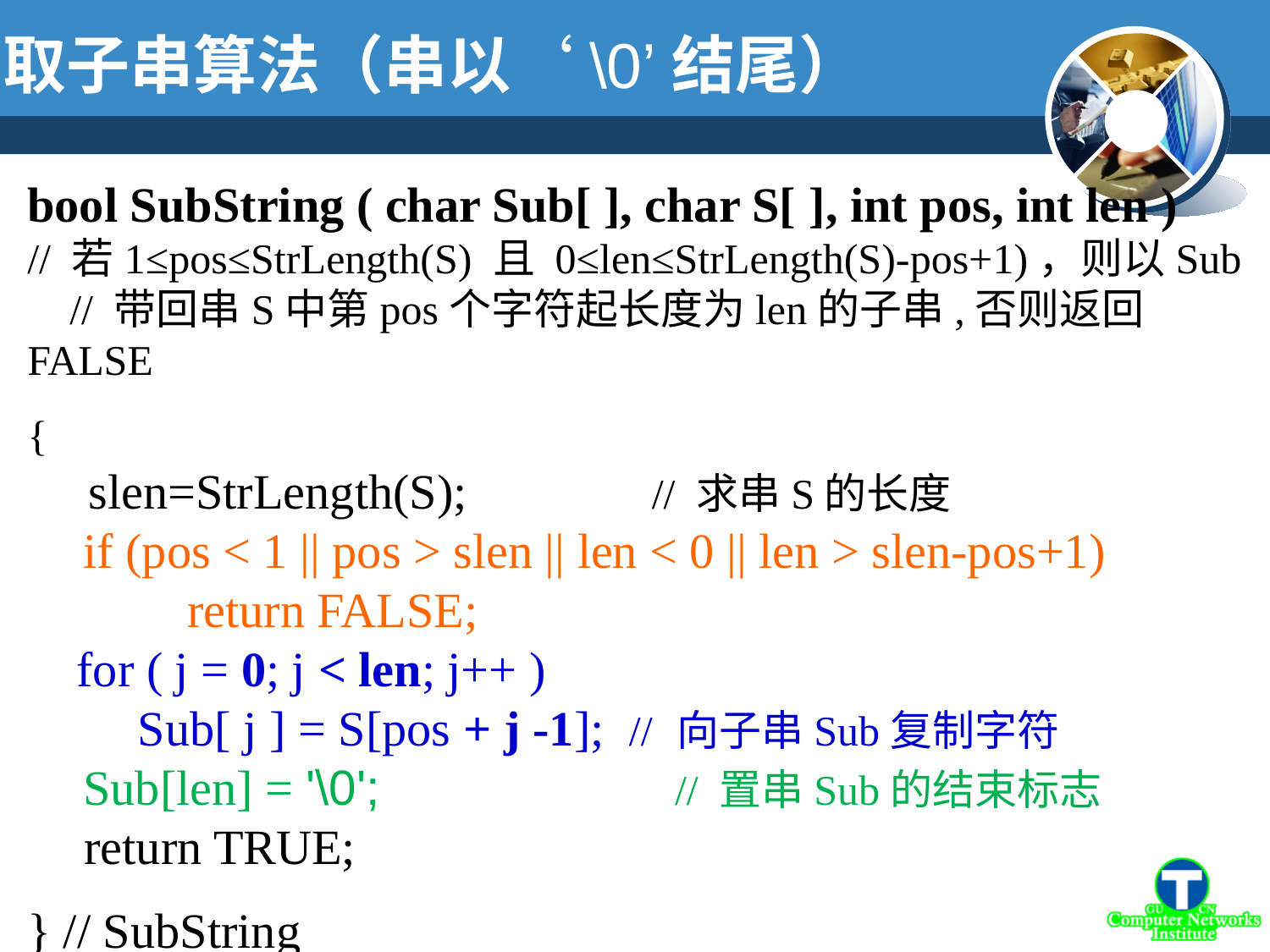

取子串算法（串以‘\0’结尾）

bool SubString ( char Sub[ ], char S[ ], int pos, int len )
// 若1≤pos≤StrLength(S) 且 0≤len≤StrLength(S)-pos+1)，则以Sub       // 带回串S中第pos个字符起长度为len的子串,否则返回FALSE
{
　slen=StrLength(S); 　　　// 求串S的长度
    if (pos < 1 || pos > slen || len < 0 || len > slen-pos+1)
　　　return FALSE;
    for ( j = 0; j < len; j++ )
         Sub[ j ] = S[pos + j -1];  // 向子串Sub复制字符
    Sub[len] = '\0'; 　　　　　 // 置串Sub的结束标志
    return TRUE;
} // SubString